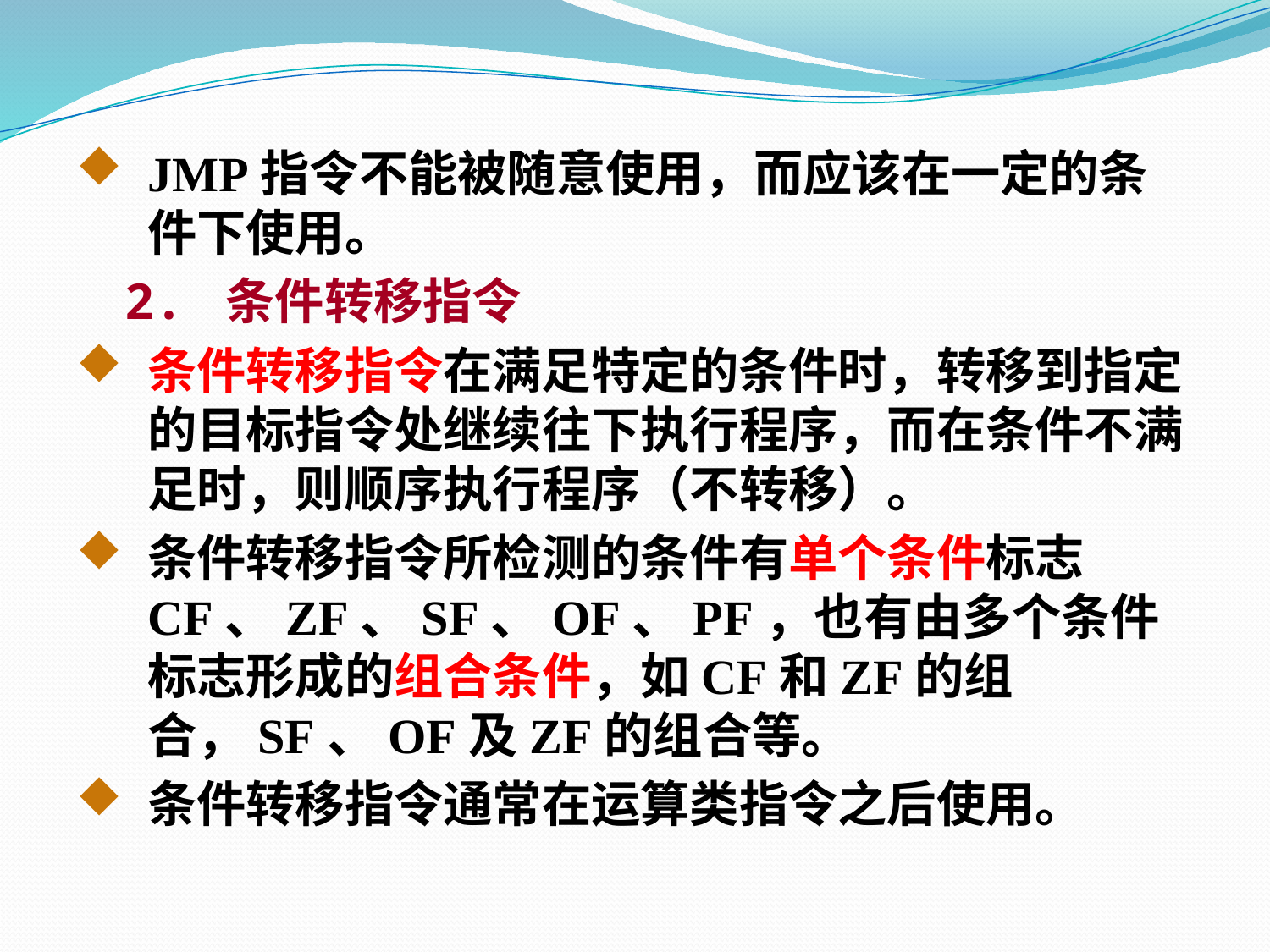

JMP指令不能被随意使用，而应该在一定的条件下使用。
    2. 条件转移指令
条件转移指令在满足特定的条件时，转移到指定的目标指令处继续往下执行程序，而在条件不满足时，则顺序执行程序（不转移）。
条件转移指令所检测的条件有单个条件标志CF、ZF、SF、OF、PF，也有由多个条件标志形成的组合条件，如CF和ZF的组合，SF、OF及ZF的组合等。
条件转移指令通常在运算类指令之后使用。